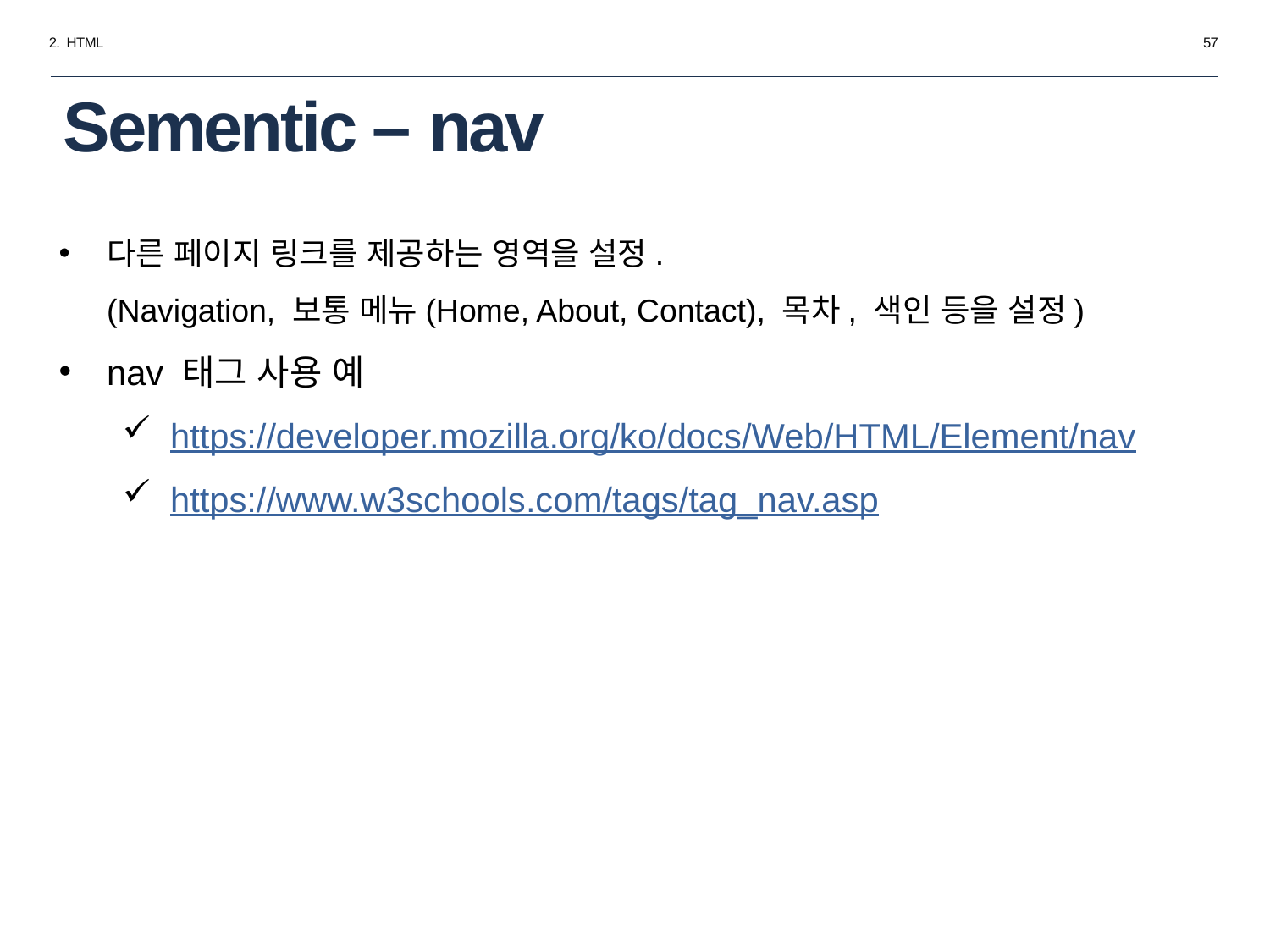

2.  HTML
57
# Sementic – nav
다른 페이지 링크를 제공하는 영역을 설정.
(Navigation, 보통 메뉴(Home, About, Contact), 목차, 색인 등을 설정)
nav 태그 사용 예
https://developer.mozilla.org/ko/docs/Web/HTML/Element/nav
https://www.w3schools.com/tags/tag_nav.asp